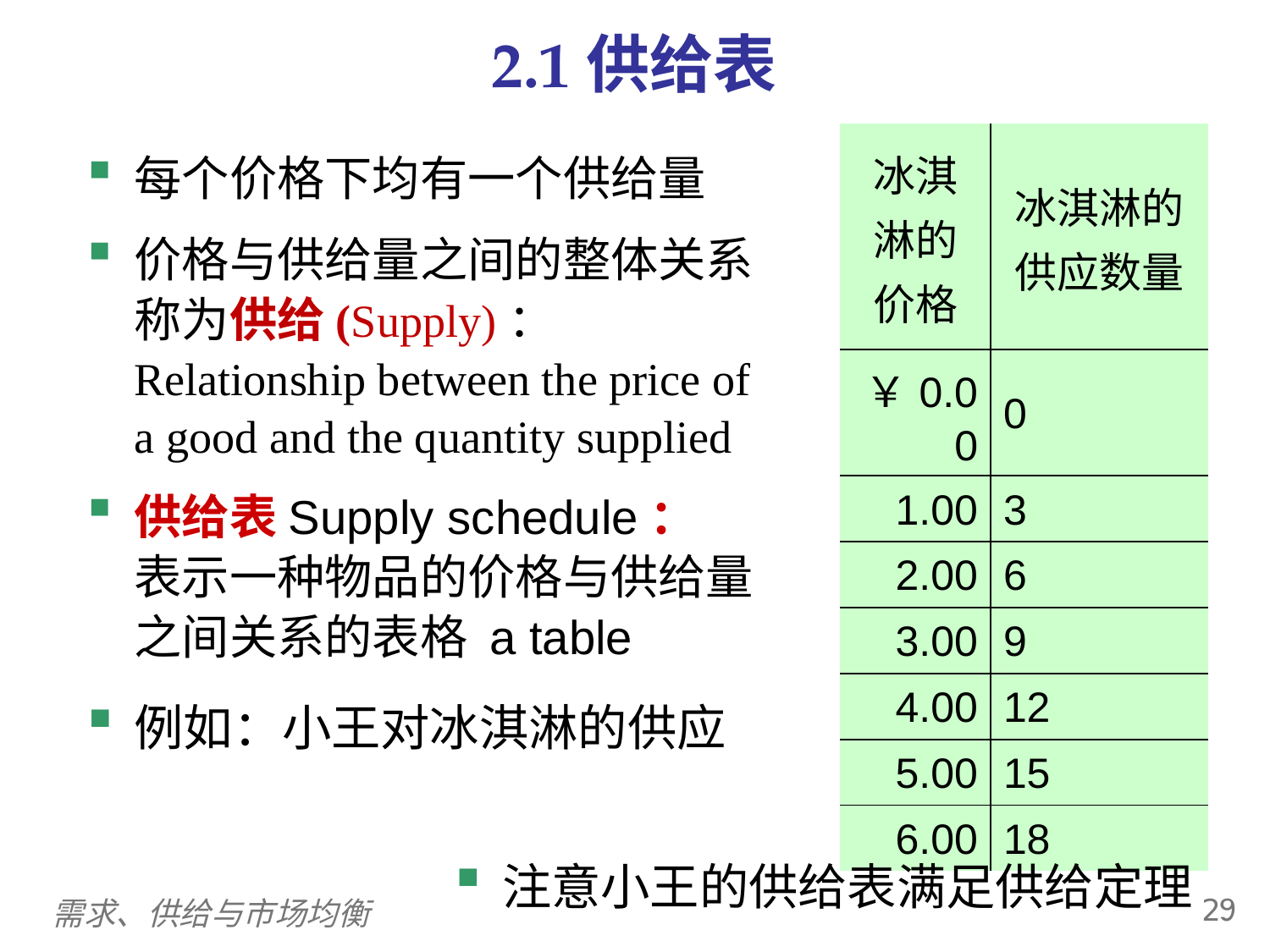

2.1供给表
0
| 冰淇淋的价格 | 冰淇淋的供应数量 |
| --- | --- |
| ￥0.00 | 0 |
| 1.00 | 3 |
| 2.00 | 6 |
| 3.00 | 9 |
| 4.00 | 12 |
| 5.00 | 15 |
| 6.00 | 18 |
每个价格下均有一个供给量
价格与供给量之间的整体关系称为供给(Supply)：Relationship between the price of a good and the quantity supplied
供给表Supply schedule：
表示一种物品的价格与供给量之间关系的表格 a table
例如：小王对冰淇淋的供应
注意小王的供给表满足供给定理
29
需求、供给与市场均衡